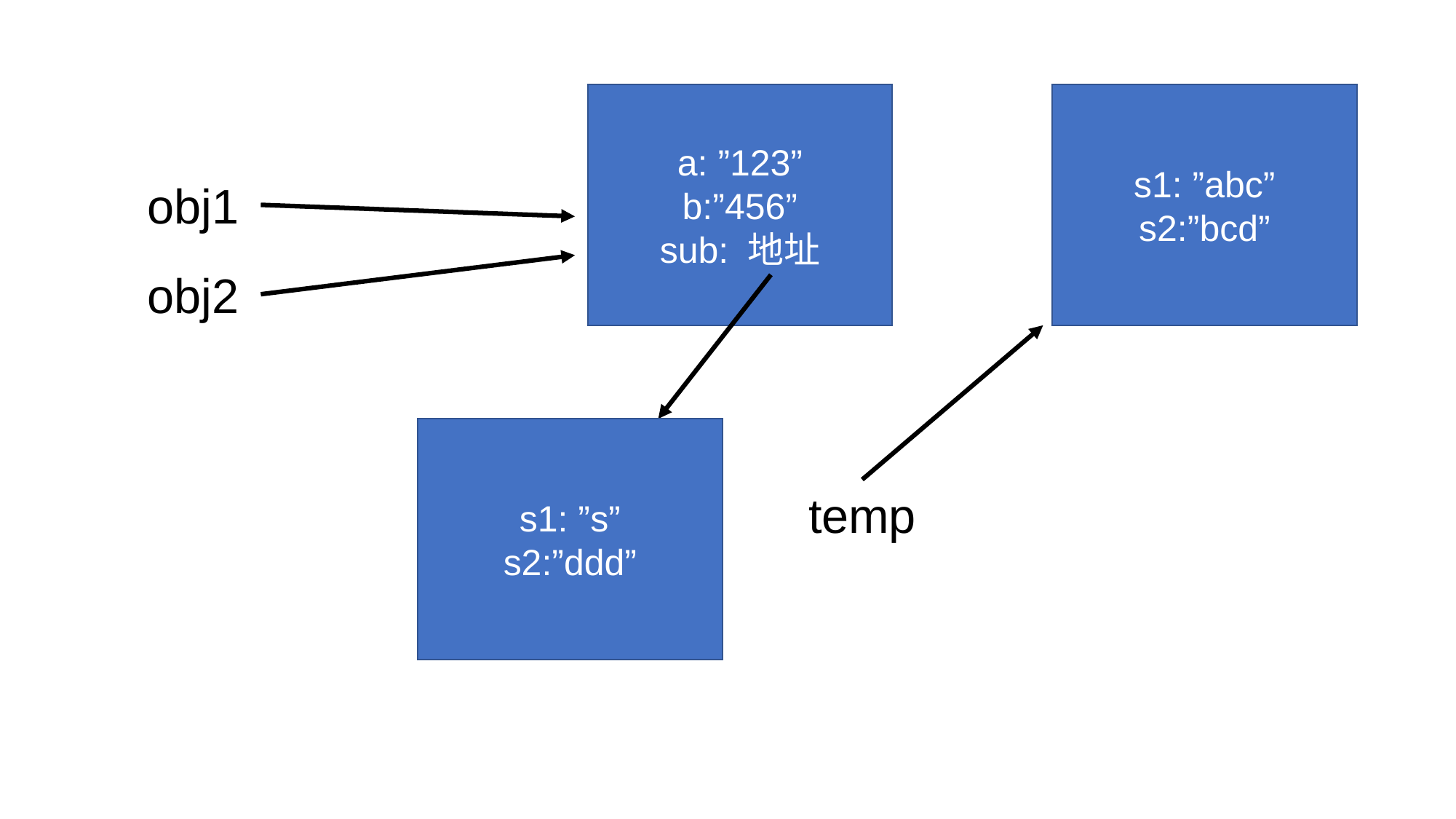

a: ”123”
b:”456”
sub: 地址
s1: ”abc”
s2:”bcd”
obj1
obj2
s1: ”s”
s2:”ddd”
temp